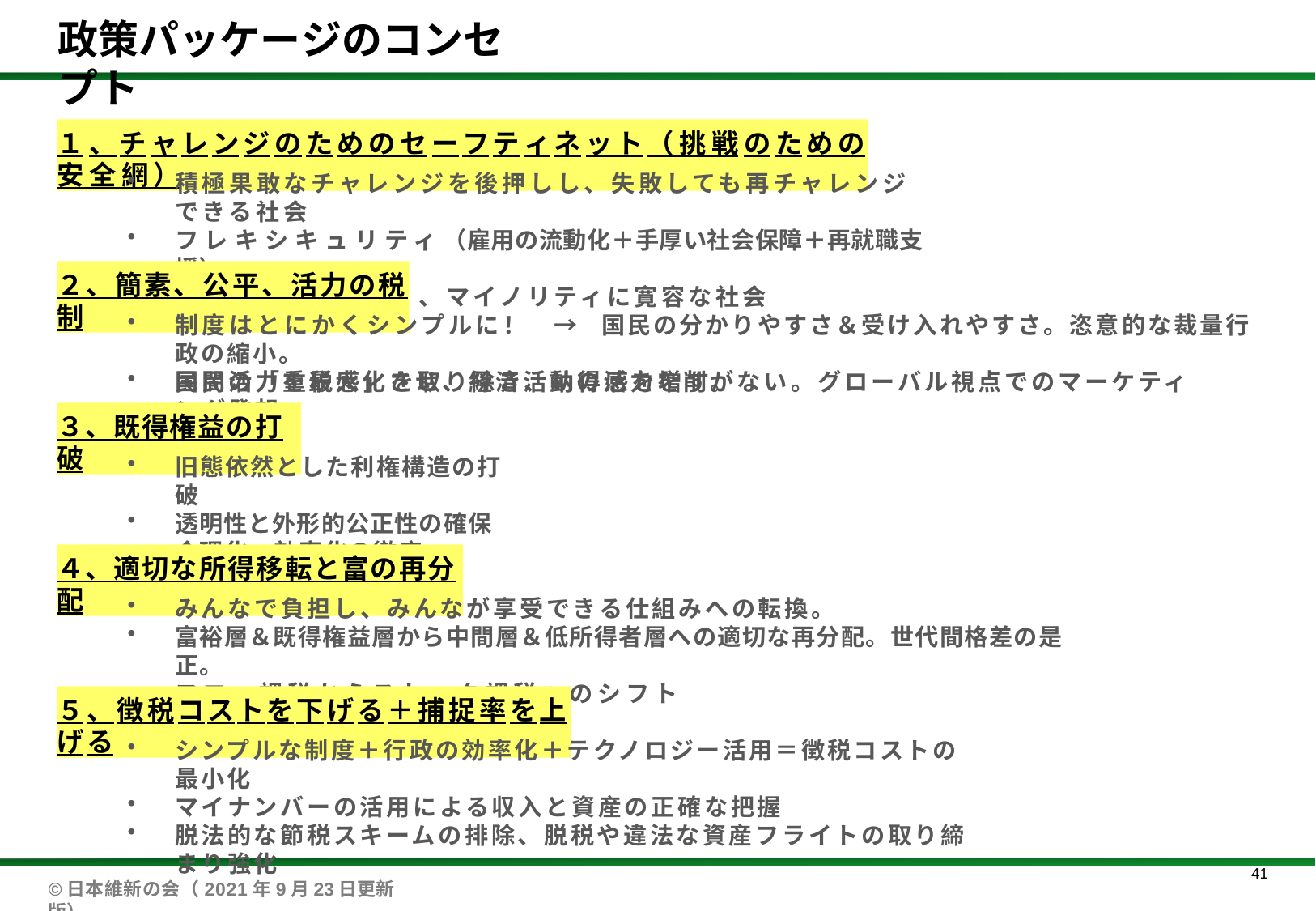

# 政策パッケージのコンセプト
１、チャレンジのためのセーフティネット（挑戦のための安全網）

積極果敢なチャレンジを後押しし、失敗しても再チャレンジできる社会
フレキシキュリティ（雇用の流動化＋手厚い社会保障＋再就職支援）
社会的弱者に優しく、マイノリティに寛容な社会
政策パッケージのコンセ
プト
２、簡素、公平、活力の税制
制度はとにかくシンプルに！	→	国民の分かりやすさ＆受け入れやすさ。恣意的な裁量行政の縮小。
国民の「重税感」を取り除き、納得感を増す。
・
民間活力を最大化させ、経済活動の活力を削がない。グローバル視点でのマーケティング発想。
３、既得権益の打破
旧態依然とした利権構造の打破
透明性と外形的公正性の確保
合理化、効率化の徹底
４、適切な所得移転と富の再分配
みんなで負担し、みんなが享受できる仕組みへの転換。
富裕層＆既得権益層から中間層＆低所得者層への適切な再分配。世代間格差の是正。
フロー課税からストック課税へのシフト
５、徴税コストを下げる＋捕捉率を上げる
シンプルな制度＋行政の効率化＋テクノロジー活用＝徴税コストの最小化
マイナンバーの活用による収入と資産の正確な把握
脱法的な節税スキームの排除、脱税や違法な資産フライトの取り締まり強化
41
©日本維新の会（2021年9月23日更新版）